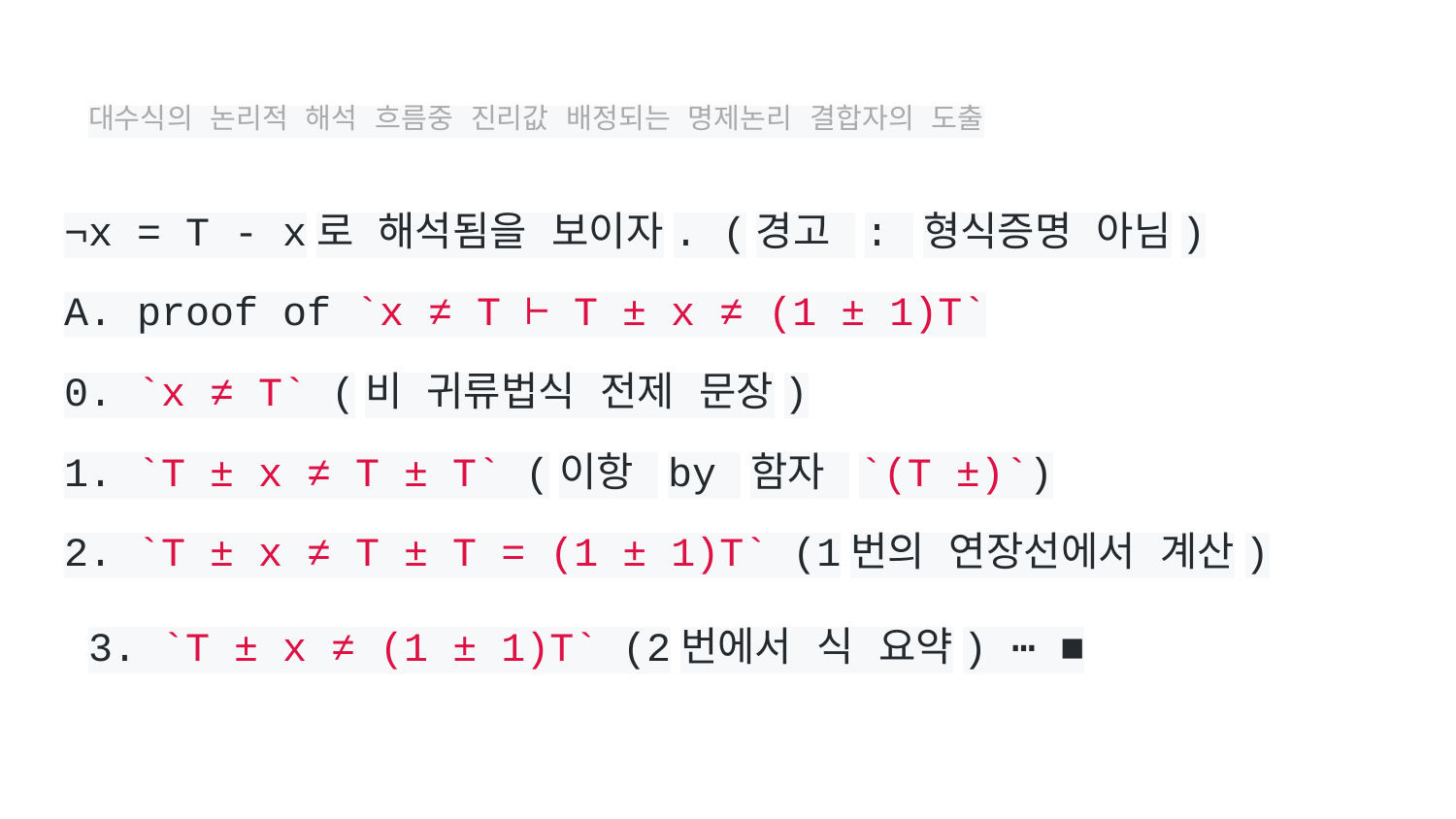

# 대수식의 논리적 해석 흐름중 진리값 배정되는 명제논리 결합자의 도출
¬x = T - x로 해석됨을 보이자. (경고 : 형식증명 아님)
A. proof of `x ≠ T ⊢ T ± x ≠ (1 ± 1)T`
0. `x ≠ T` (비 귀류법식 전제 문장)
1. `T ± x ≠ T ± T` (이항 by 함자 `(T ±)`)
2. `T ± x ≠ T ± T = (1 ± 1)T` (1번의 연장선에서 계산)
3. `T ± x ≠ (1 ± 1)T` (2번에서 식 요약) ⋯ ■